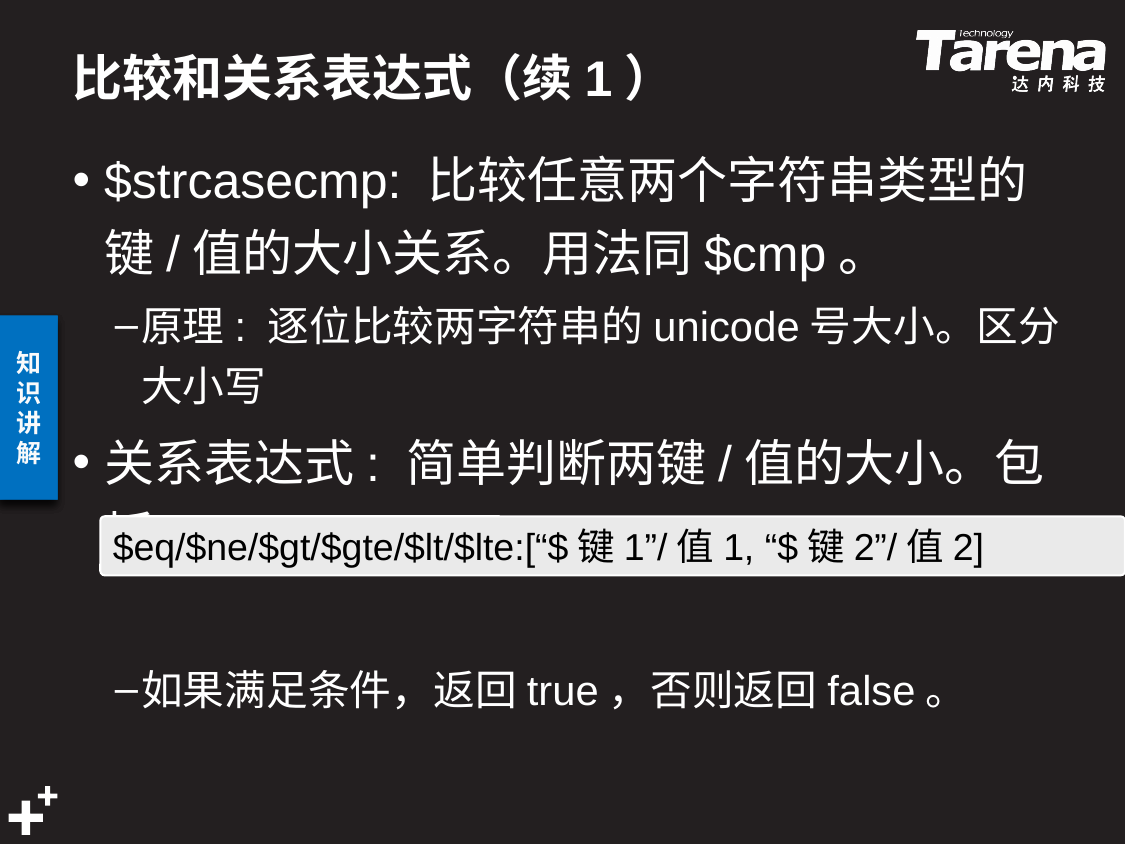

# 比较和关系表达式（续1）
$strcasecmp: 比较任意两个字符串类型的键/值的大小关系。用法同$cmp。
原理: 逐位比较两字符串的unicode号大小。区分大小写
关系表达式: 简单判断两键/值的大小。包括:

如果满足条件，返回true，否则返回false。

$eq/$ne/$gt/$gte/$lt/$lte:[“$键1”/值1, “$键2”/值2]